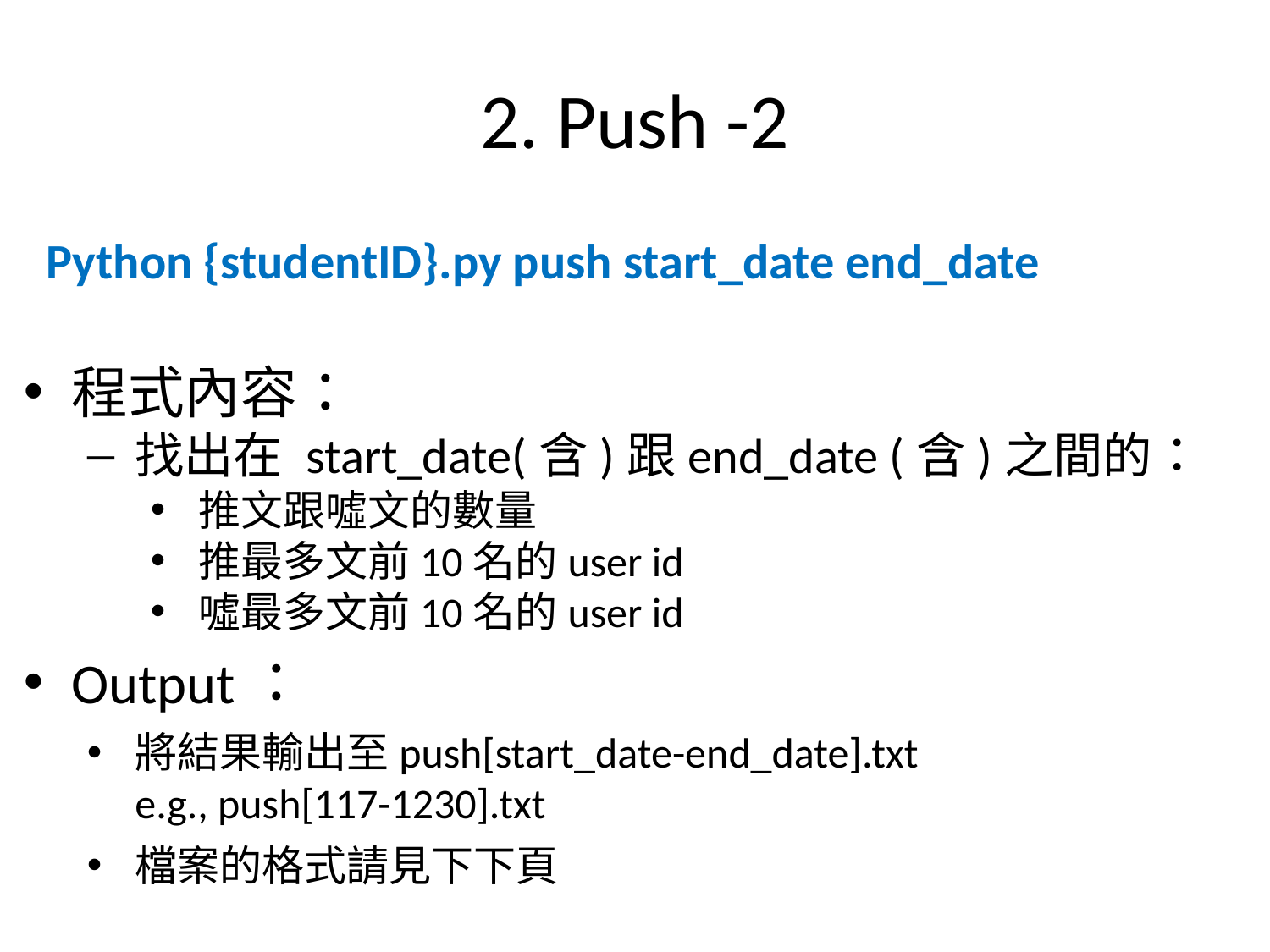

# 2. Push -2
  Python {studentID}.py push start_date end_date

程式內容：
找出在 start_date(含)跟end_date (含)之間的：
推文跟噓文的數量
推最多文前10名的user id
噓最多文前10名的user id
Output：
將結果輸出至push[start_date-end_date].txt
e.g., push[117-1230].txt
檔案的格式請見下下頁